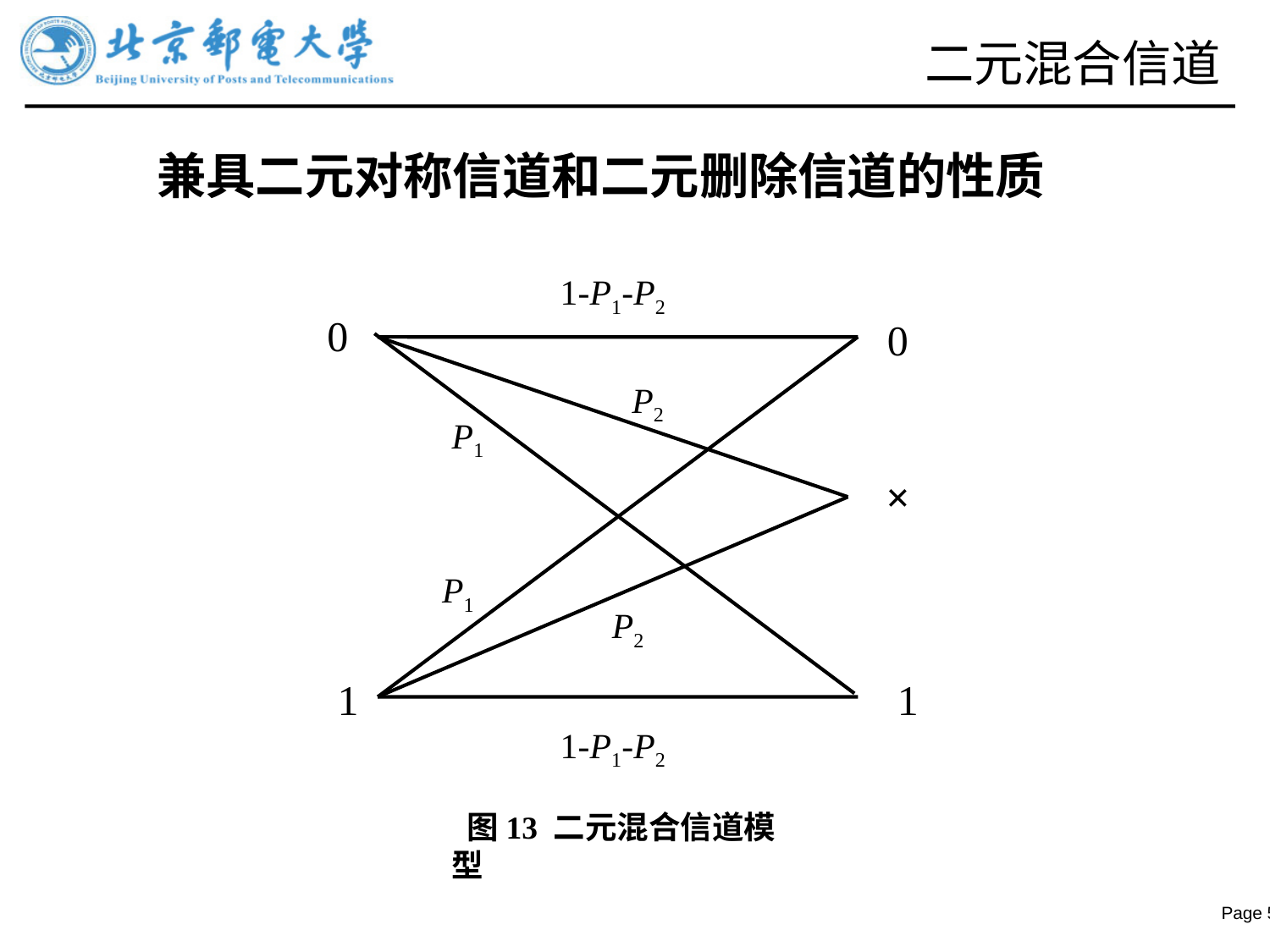

# 二元混合信道
兼具二元对称信道和二元删除信道的性质

1-P1-P2
0
0

P2
P1
×

P1
P2
1
1

1-P1-P2
 图13 二元混合信道模型